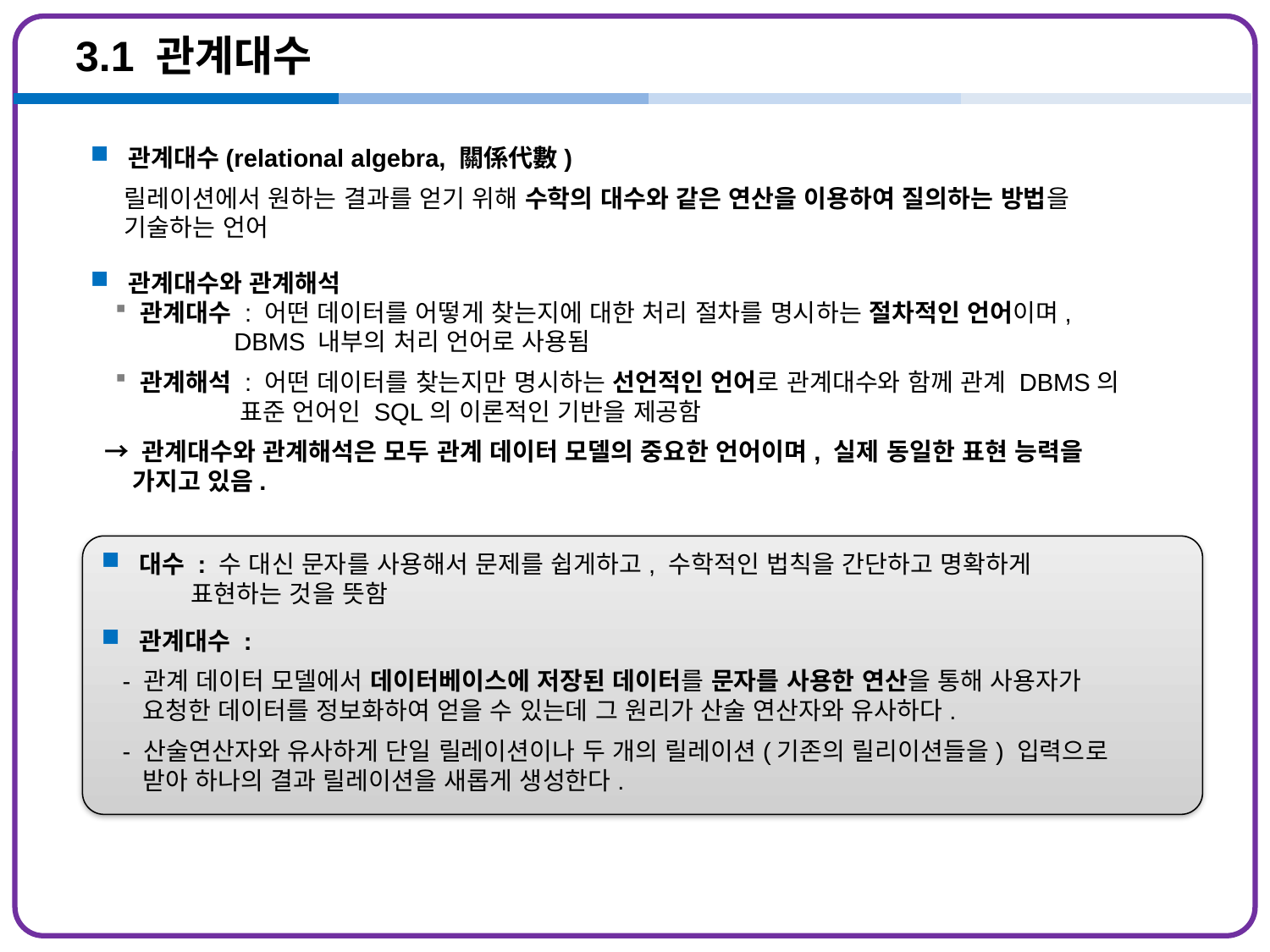

# 3.1 관계대수
 관계대수(relational algebra, 關係代數)
    릴레이션에서 원하는 결과를 얻기 위해 수학의 대수와 같은 연산을 이용하여 질의하는 방법을
    기술하는 언어
 관계대수와 관계해석
관계대수 : 어떤 데이터를 어떻게 찾는지에 대한 처리 절차를 명시하는 절차적인 언어이며,
                 DBMS 내부의 처리 언어로 사용됨
관계해석 : 어떤 데이터를 찾는지만 명시하는 선언적인 언어로 관계대수와 함께 관계 DBMS의
                 표준 언어인 SQL의 이론적인 기반을 제공함
  → 관계대수와 관계해석은 모두 관계 데이터 모델의 중요한 언어이며, 실제 동일한 표현 능력을
      가지고 있음.
 대수 : 수 대신 문자를 사용해서 문제를 쉽게하고, 수학적인 법칙을 간단하고 명확하게
            표현하는 것을 뜻함
 관계대수 :
   - 관계 데이터 모델에서 데이터베이스에 저장된 데이터를 문자를 사용한 연산을 통해 사용자가
     요청한 데이터를 정보화하여 얻을 수 있는데 그 원리가 산술 연산자와 유사하다.
   - 산술연산자와 유사하게 단일 릴레이션이나 두 개의 릴레이션(기존의 릴리이션들을) 입력으로
     받아 하나의 결과 릴레이션을 새롭게 생성한다.